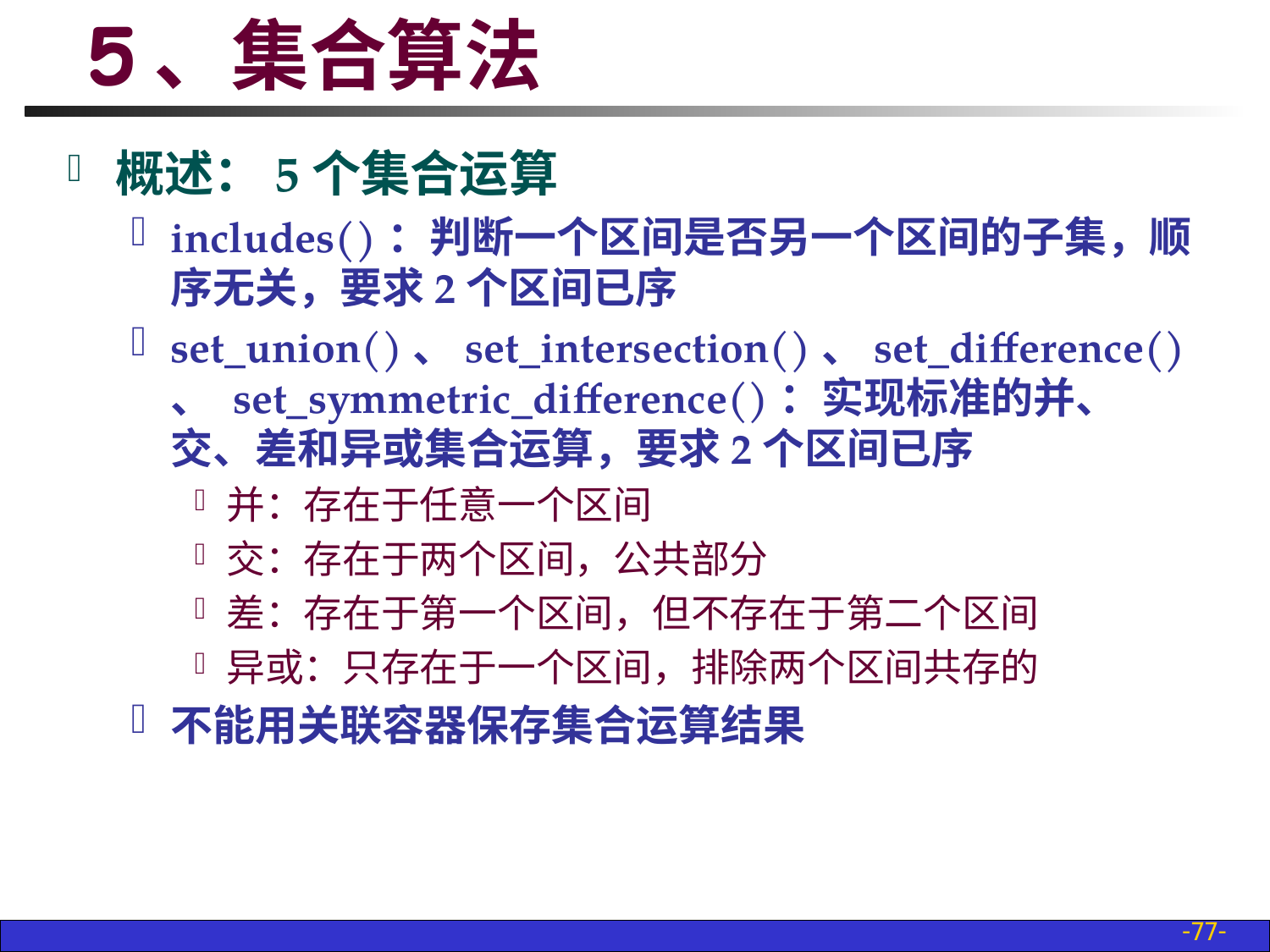

# 5、集合算法
概述：5个集合运算
includes()：判断一个区间是否另一个区间的子集，顺序无关，要求2个区间已序
set_union()、set_intersection()、set_difference()、 set_symmetric_difference()：实现标准的并、交、差和异或集合运算，要求2个区间已序
并：存在于任意一个区间
交：存在于两个区间，公共部分
差：存在于第一个区间，但不存在于第二个区间
异或：只存在于一个区间，排除两个区间共存的
不能用关联容器保存集合运算结果
-77-